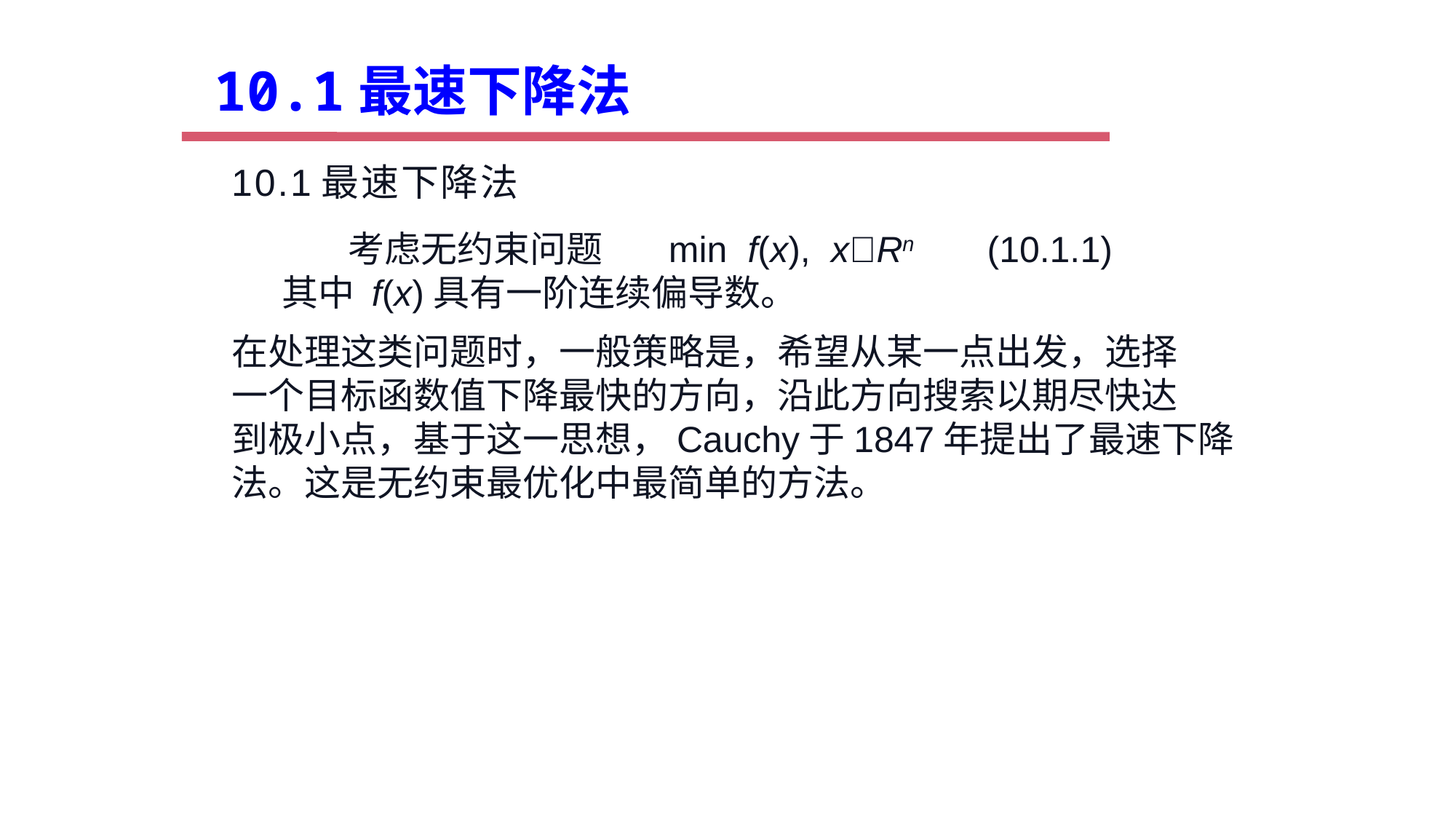

10.1最速下降法

# 10.1最速下降法
       考虑无约束问题       min  f(x),  x∈Rn           (10.1.1)
其中 f(x)具有一阶连续偏导数。
在处理这类问题时，一般策略是，希望从某一点出发，选择
一个目标函数值下降最快的方向，沿此方向搜索以期尽快达
到极小点，基于这一思想，Cauchy于1847年提出了最速下降
法。这是无约束最优化中最简单的方法。